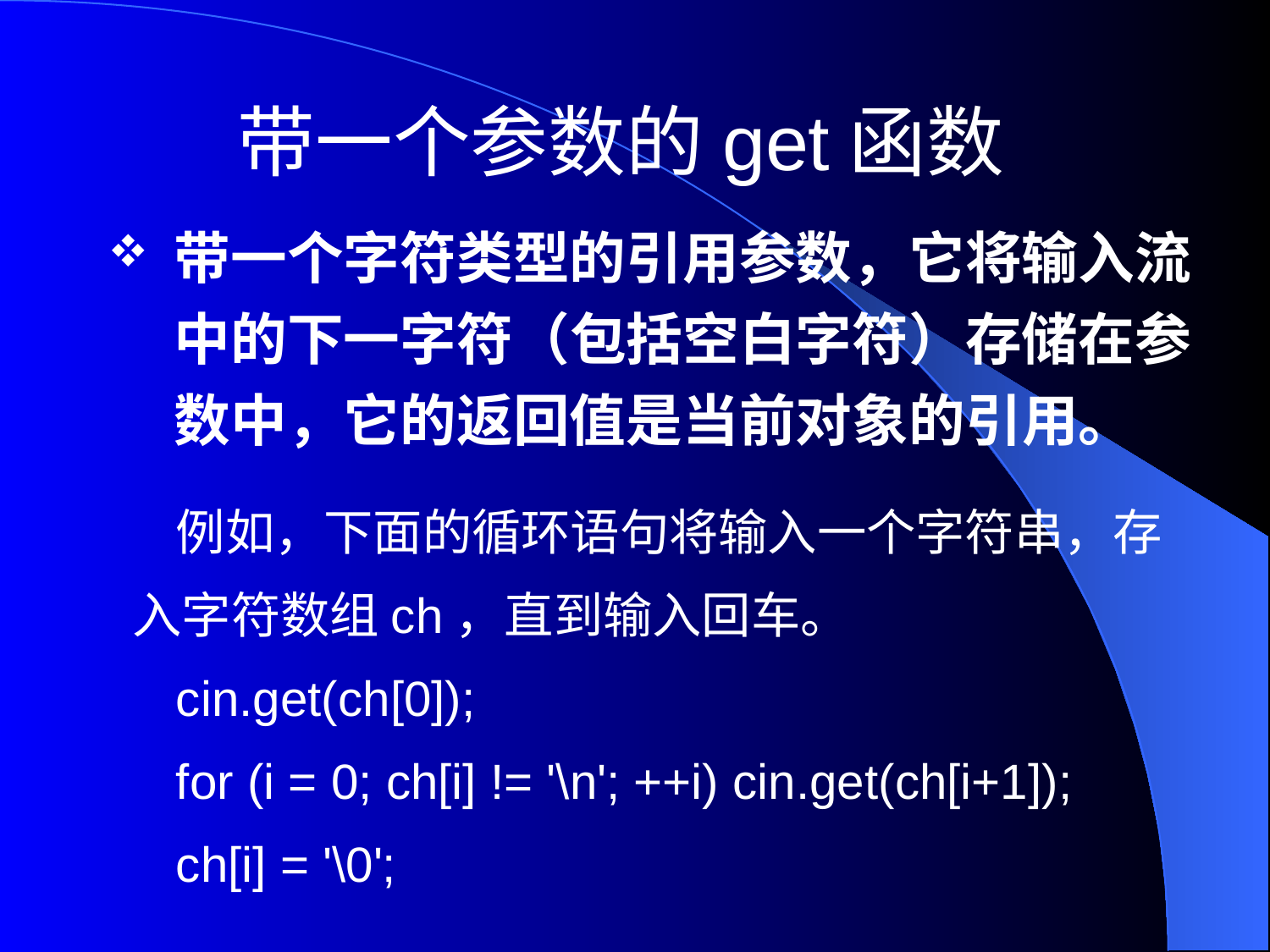

# 带一个参数的get函数
带一个字符类型的引用参数，它将输入流中的下一字符（包括空白字符）存储在参数中，它的返回值是当前对象的引用。
例如，下面的循环语句将输入一个字符串，存入字符数组ch，直到输入回车。
cin.get(ch[0]);
for (i = 0; ch[i] != '\n'; ++i) cin.get(ch[i+1]);
ch[i] = '\0';